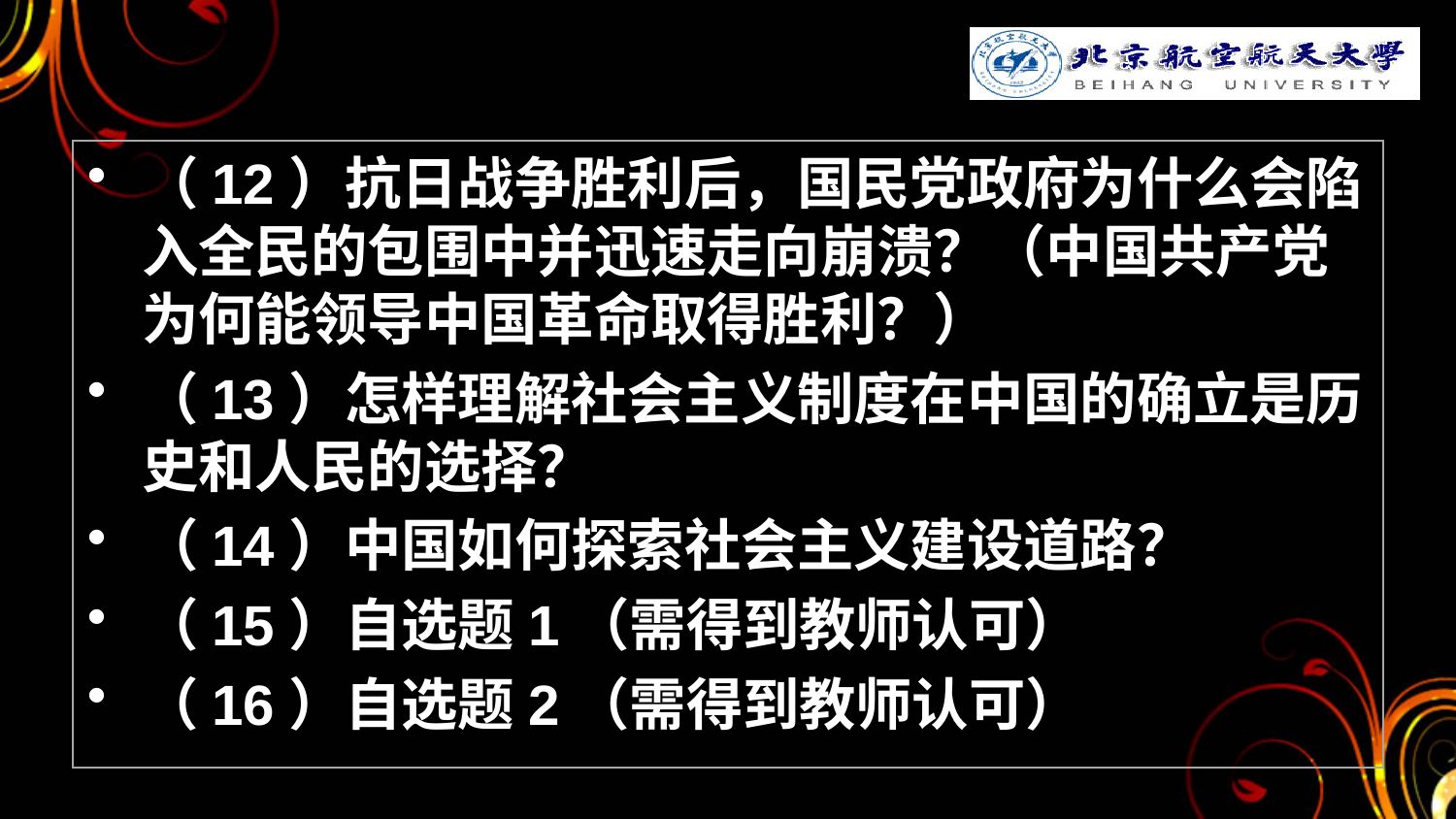

#
（12）抗日战争胜利后，国民党政府为什么会陷入全民的包围中并迅速走向崩溃？（中国共产党为何能领导中国革命取得胜利？）
（13）怎样理解社会主义制度在中国的确立是历史和人民的选择？
（14）中国如何探索社会主义建设道路？
（15）自选题1（需得到教师认可）
（16）自选题2（需得到教师认可）